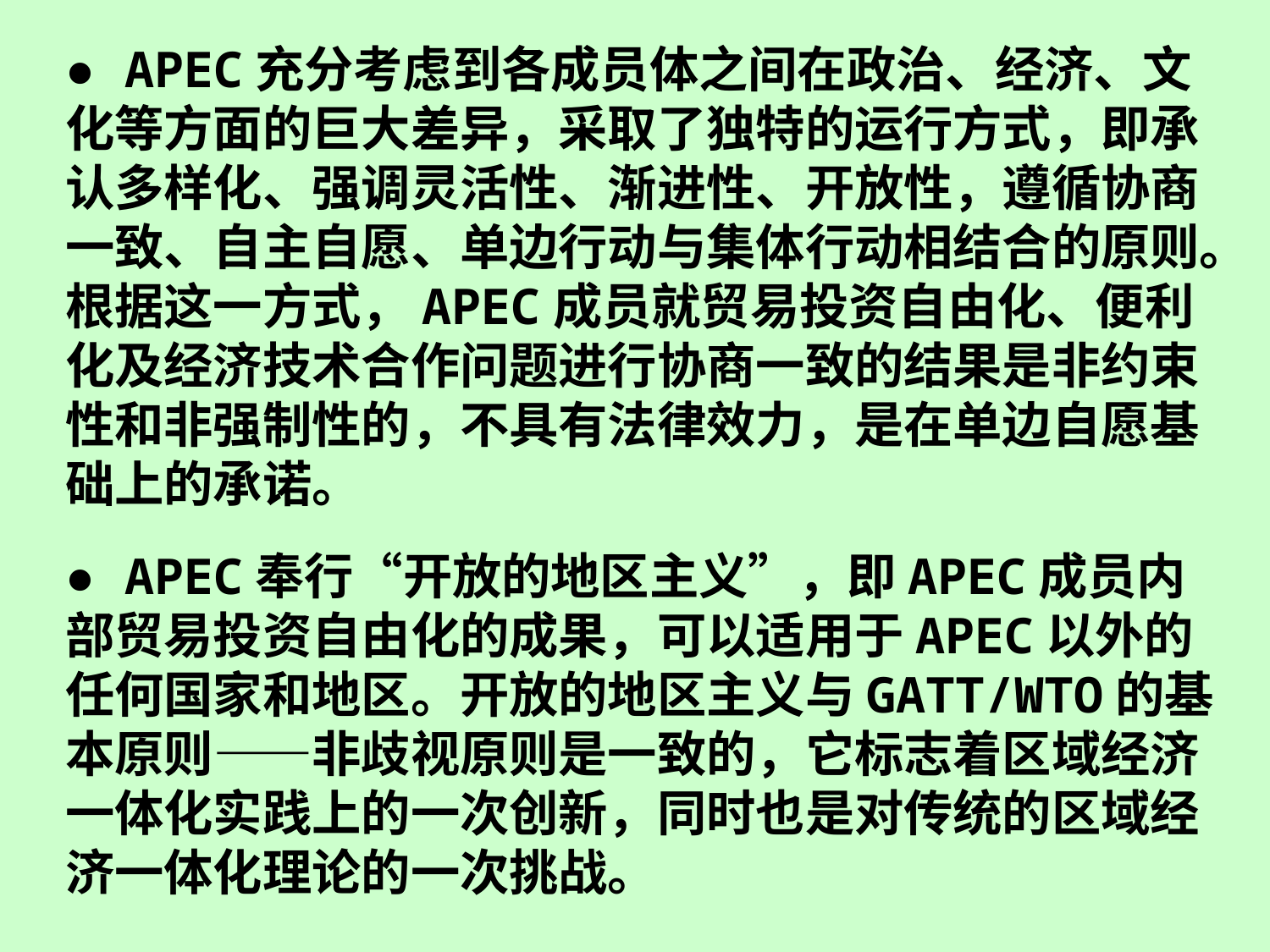

● APEC充分考虑到各成员体之间在政治、经济、文化等方面的巨大差异，采取了独特的运行方式，即承认多样化、强调灵活性、渐进性、开放性，遵循协商一致、自主自愿、单边行动与集体行动相结合的原则。根据这一方式，APEC成员就贸易投资自由化、便利化及经济技术合作问题进行协商一致的结果是非约束性和非强制性的，不具有法律效力，是在单边自愿基础上的承诺。

● APEC奉行“开放的地区主义”，即APEC成员内部贸易投资自由化的成果，可以适用于APEC以外的任何国家和地区。开放的地区主义与GATT/WTO的基本原则——非歧视原则是一致的，它标志着区域经济一体化实践上的一次创新，同时也是对传统的区域经济一体化理论的一次挑战。
25